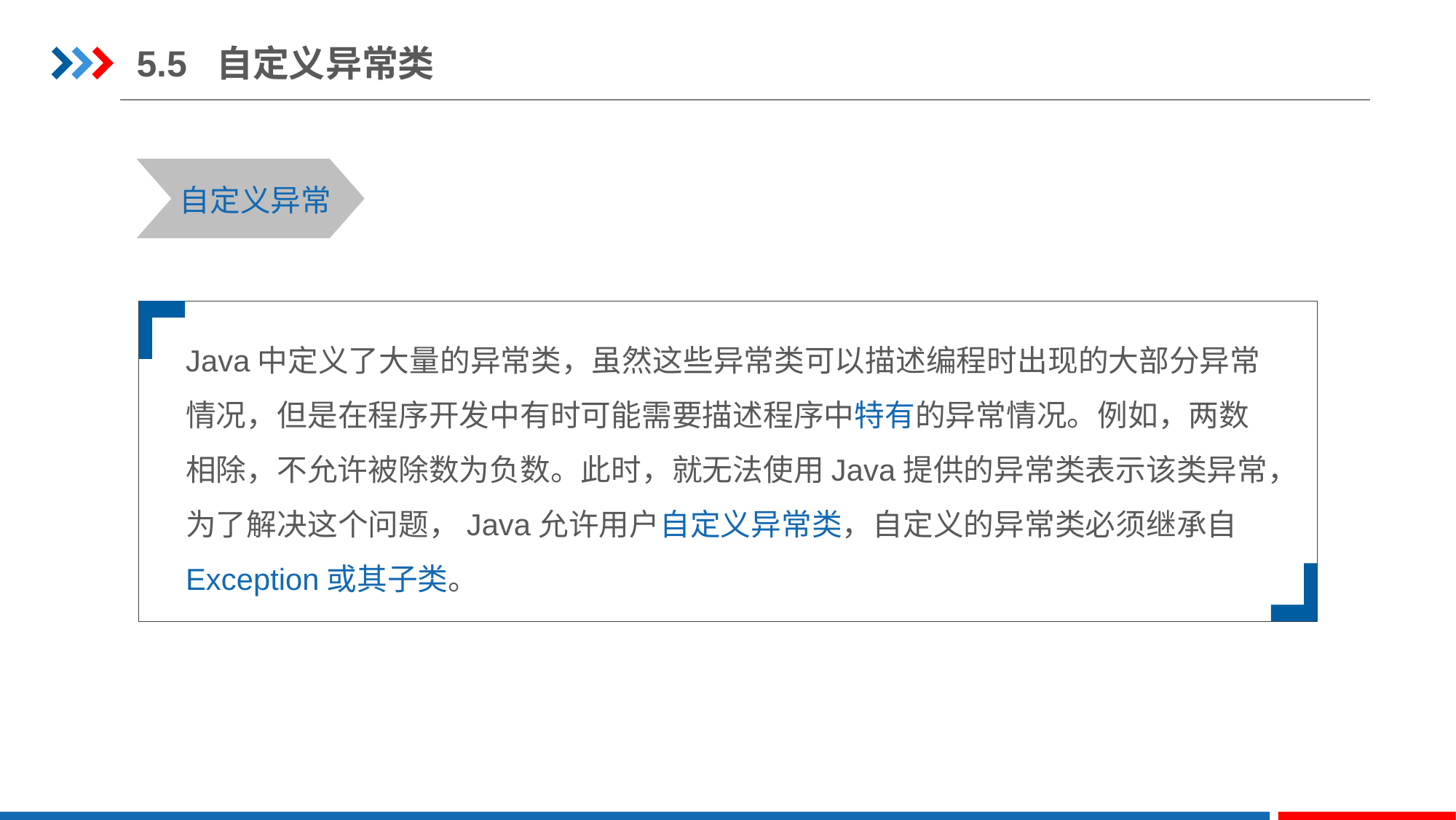

5.5  自定义异常类

自定义异常

Java中定义了大量的异常类，虽然这些异常类可以描述编程时出现的大部分异常情况，但是在程序开发中有时可能需要描述程序中特有的异常情况。例如，两数相除，不允许被除数为负数。此时，就无法使用Java提供的异常类表示该类异常，为了解决这个问题，Java允许用户自定义异常类，自定义的异常类必须继承自Exception或其子类。